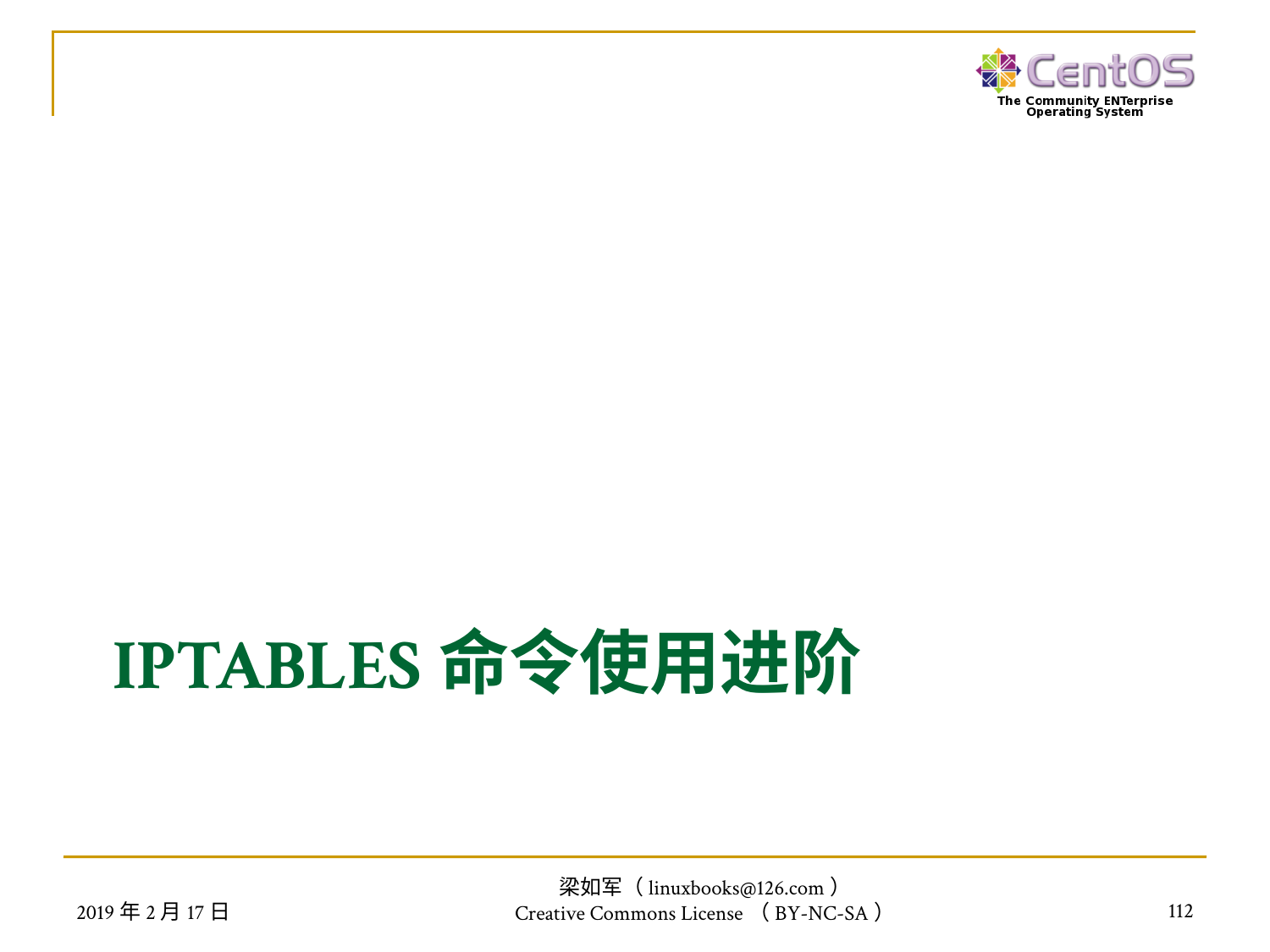

# Iptables命令使用进阶
2019年2月17日
112
梁如军（linuxbooks@126.com）
Creative Commons License（BY-NC-SA）